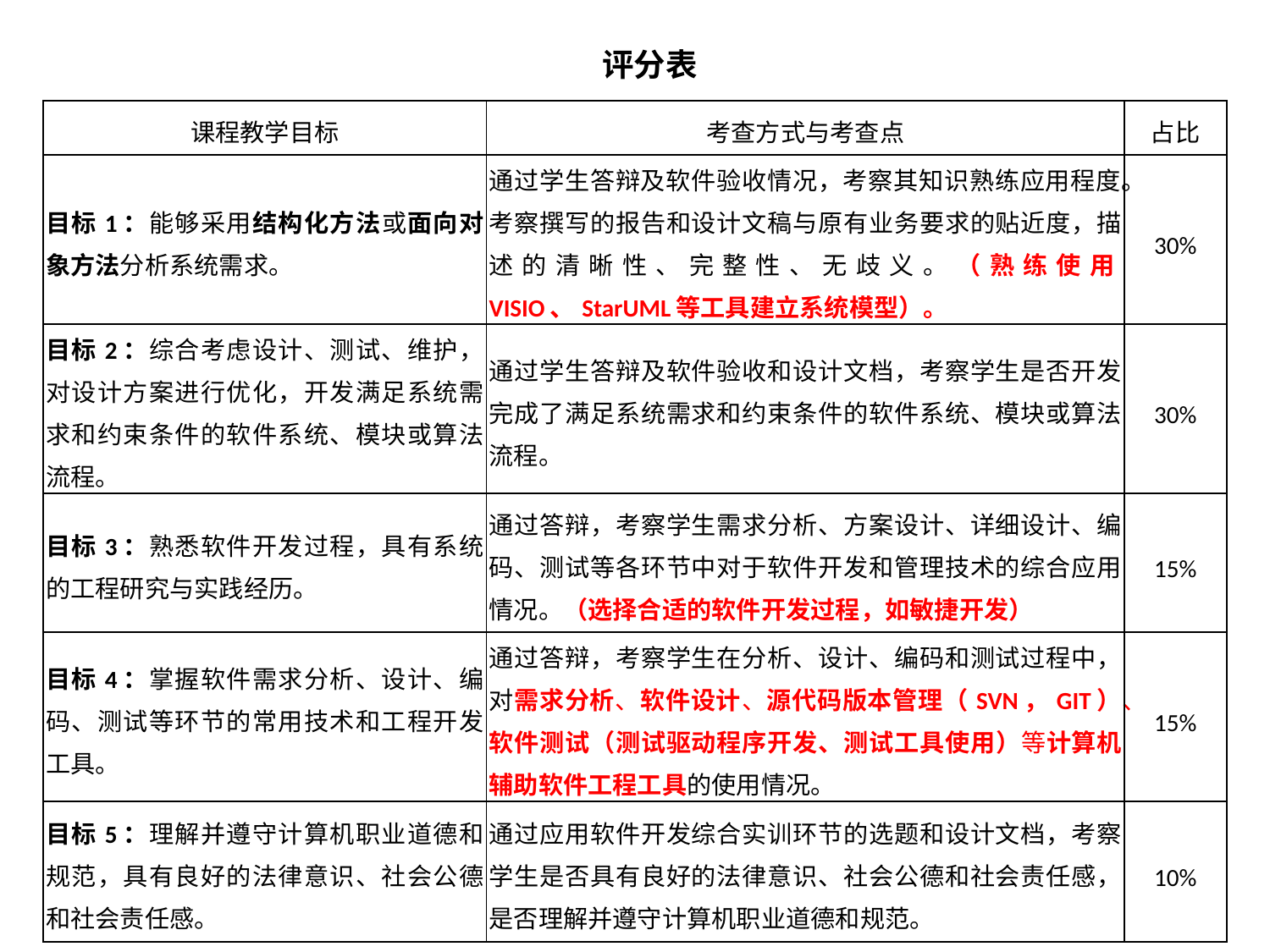

# 评分表
| 课程教学目标 | 考查方式与考查点 | 占比 |
| --- | --- | --- |
| 目标1：能够采用结构化方法或面向对象方法分析系统需求。 | 通过学生答辩及软件验收情况，考察其知识熟练应用程度。考察撰写的报告和设计文稿与原有业务要求的贴近度，描述的清晰性、完整性、无歧义。（熟练使用VISIO、StarUML等工具建立系统模型）。 | 30% |
| 目标2：综合考虑设计、测试、维护，对设计方案进行优化，开发满足系统需求和约束条件的软件系统、模块或算法流程。 | 通过学生答辩及软件验收和设计文档，考察学生是否开发完成了满足系统需求和约束条件的软件系统、模块或算法流程。 | 30% |
| 目标3：熟悉软件开发过程，具有系统的工程研究与实践经历。 | 通过答辩，考察学生需求分析、方案设计、详细设计、编码、测试等各环节中对于软件开发和管理技术的综合应用情况。（选择合适的软件开发过程，如敏捷开发） | 15% |
| 目标4：掌握软件需求分析、设计、编码、测试等环节的常用技术和工程开发工具。 | 通过答辩，考察学生在分析、设计、编码和测试过程中，对需求分析、软件设计、源代码版本管理（SVN，GIT）、软件测试（测试驱动程序开发、测试工具使用）等计算机辅助软件工程工具的使用情况。 | 15% |
| 目标5：理解并遵守计算机职业道德和规范，具有良好的法律意识、社会公德和社会责任感。 | 通过应用软件开发综合实训环节的选题和设计文档，考察学生是否具有良好的法律意识、社会公德和社会责任感，是否理解并遵守计算机职业道德和规范。 | 10% |